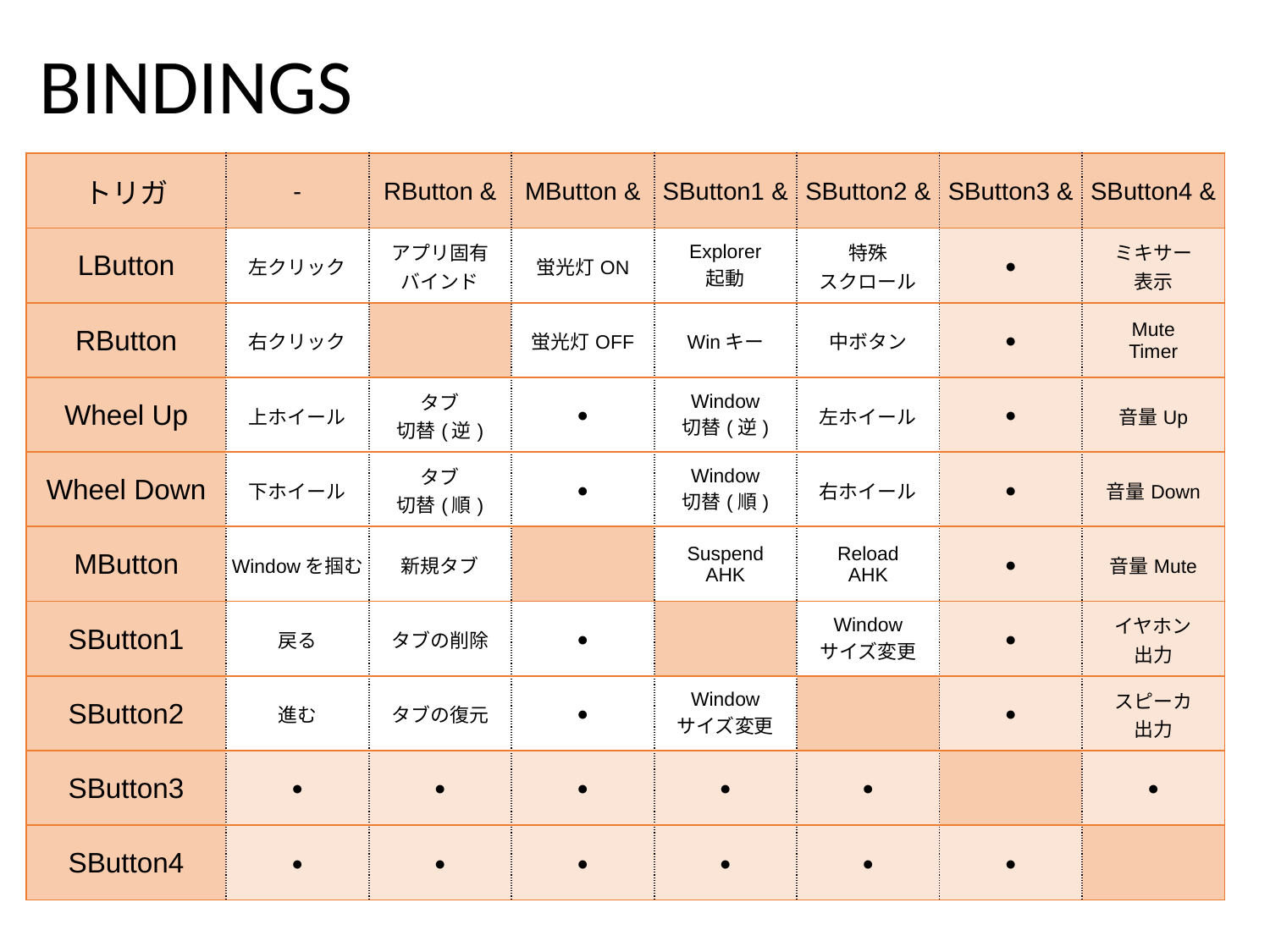

# BINDINGS
| トリガ | - | RButton & | MButton & | SButton1 & | SButton2 & | SButton3 & | SButton4 & |
| --- | --- | --- | --- | --- | --- | --- | --- |
| LButton | 左クリック | アプリ固有 バインド | 蛍光灯ON | Explorer 起動 | 特殊 スクロール | ● | ミキサー 表示 |
| RButton | 右クリック |  | 蛍光灯OFF | Winキー | 中ボタン | ● | Mute Timer |
| Wheel Up | 上ホイール | タブ 切替(逆) | ● | Window 切替(逆) | 左ホイール | ● | 音量Up |
| Wheel Down | 下ホイール | タブ 切替(順) | ● | Window 切替(順) | 右ホイール | ● | 音量Down |
| MButton | Windowを掴む | 新規タブ |  | Suspend AHK | Reload AHK | ● | 音量Mute |
| SButton1 | 戻る | タブの削除 | ● |  | Window サイズ変更 | ● | イヤホン 出力 |
| SButton2 | 進む | タブの復元 | ● | Window サイズ変更 |  | ● | スピーカ 出力 |
| SButton3 | ● | ● | ● | ● | ● |  | ● |
| SButton4 | ● | ● | ● | ● | ● | ● |  |